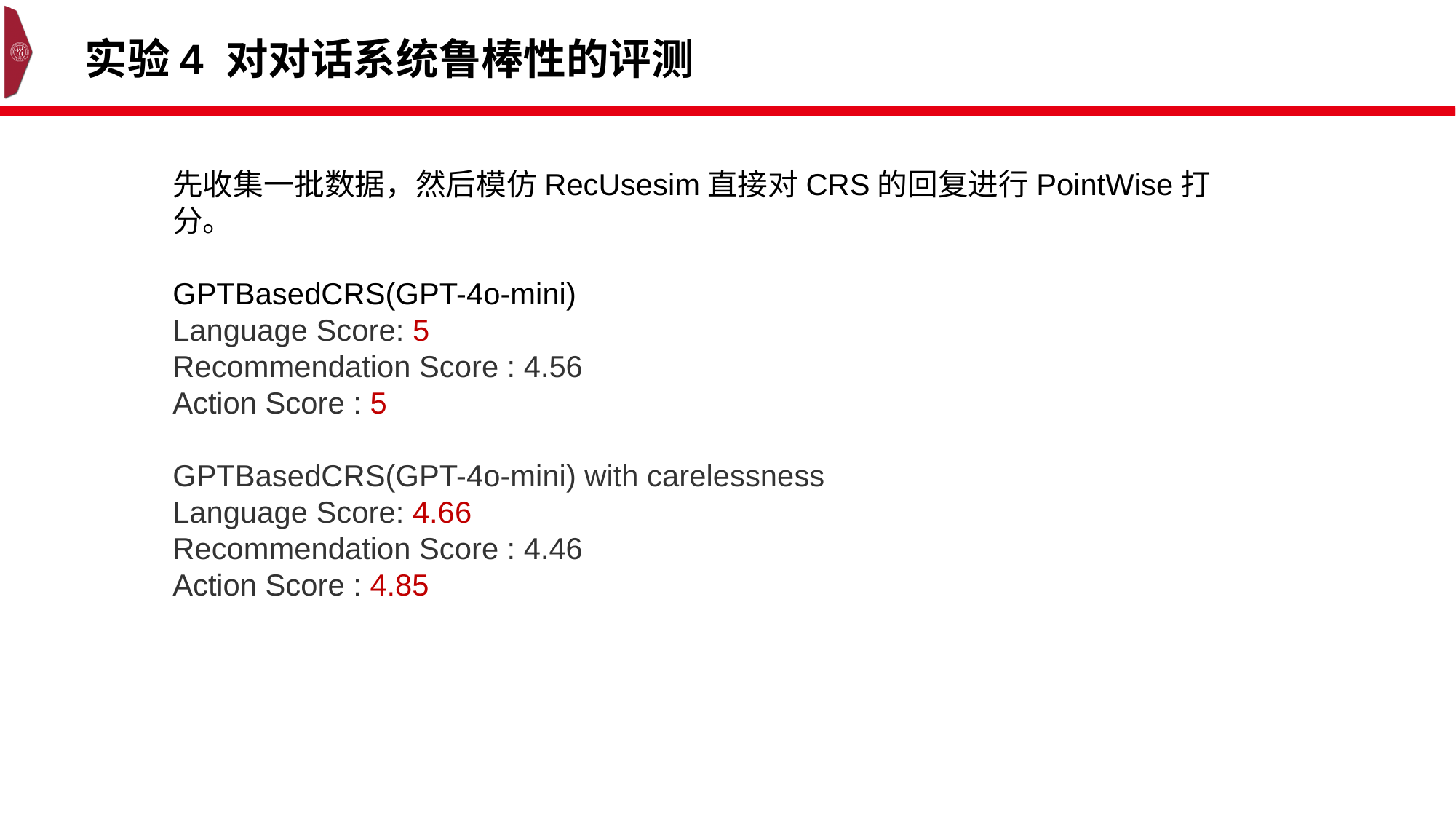

实验4 对对话系统鲁棒性的评测
先收集一批数据，然后模仿RecUsesim直接对CRS的回复进行PointWise打分。

GPTBasedCRS(GPT-4o-mini)
Language Score: 5
Recommendation Score : 4.56
Action Score : 5

GPTBasedCRS(GPT-4o-mini) with carelessness
Language Score: 4.66
Recommendation Score : 4.46
Action Score : 4.85